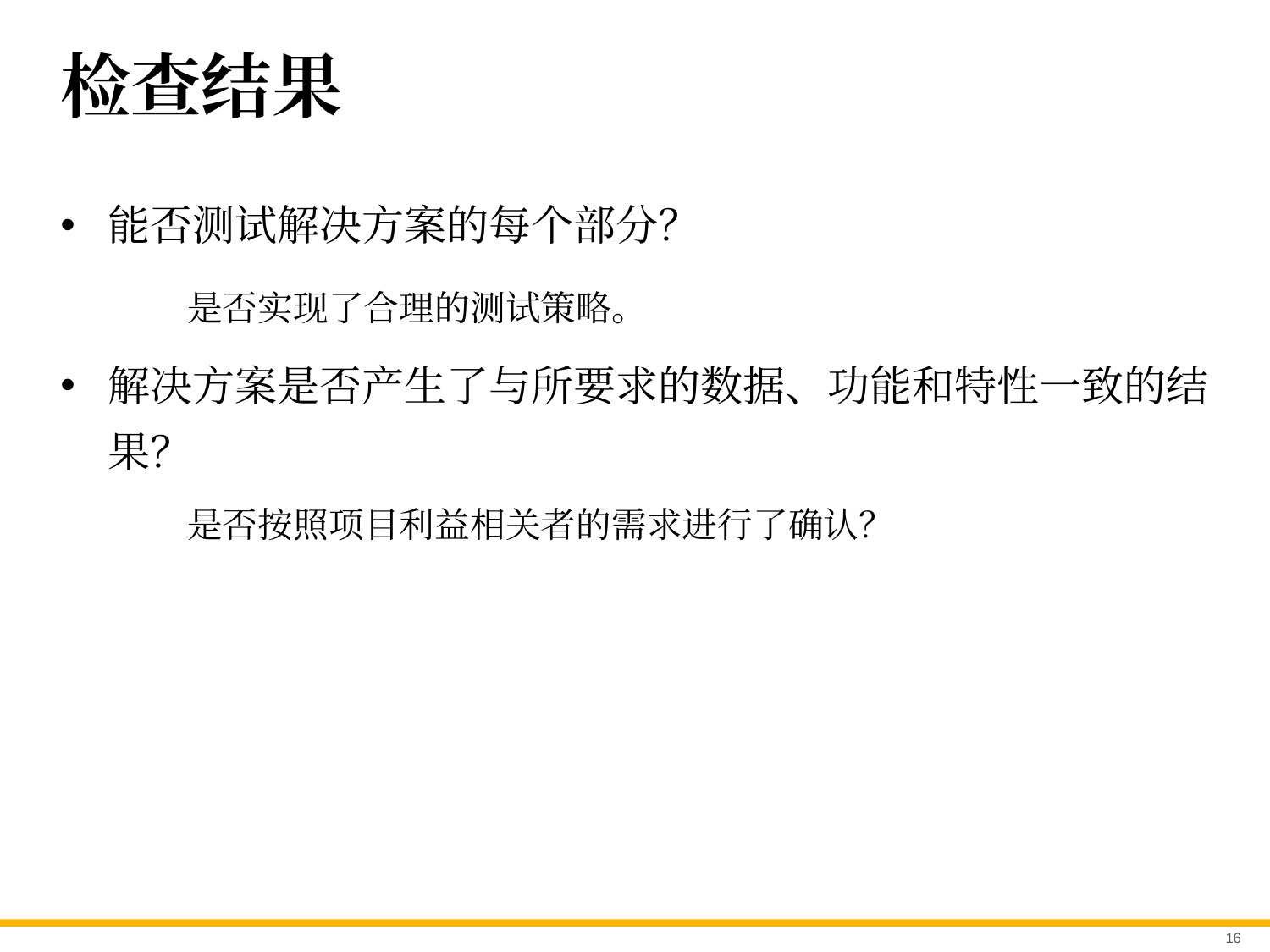

# 检查结果
能否测试解决方案的每个部分？
	是否实现了合理的测试策略。
解决方案是否产生了与所要求的数据、功能和特性一致的结果？
	是否按照项目利益相关者的需求进行了确认？

16